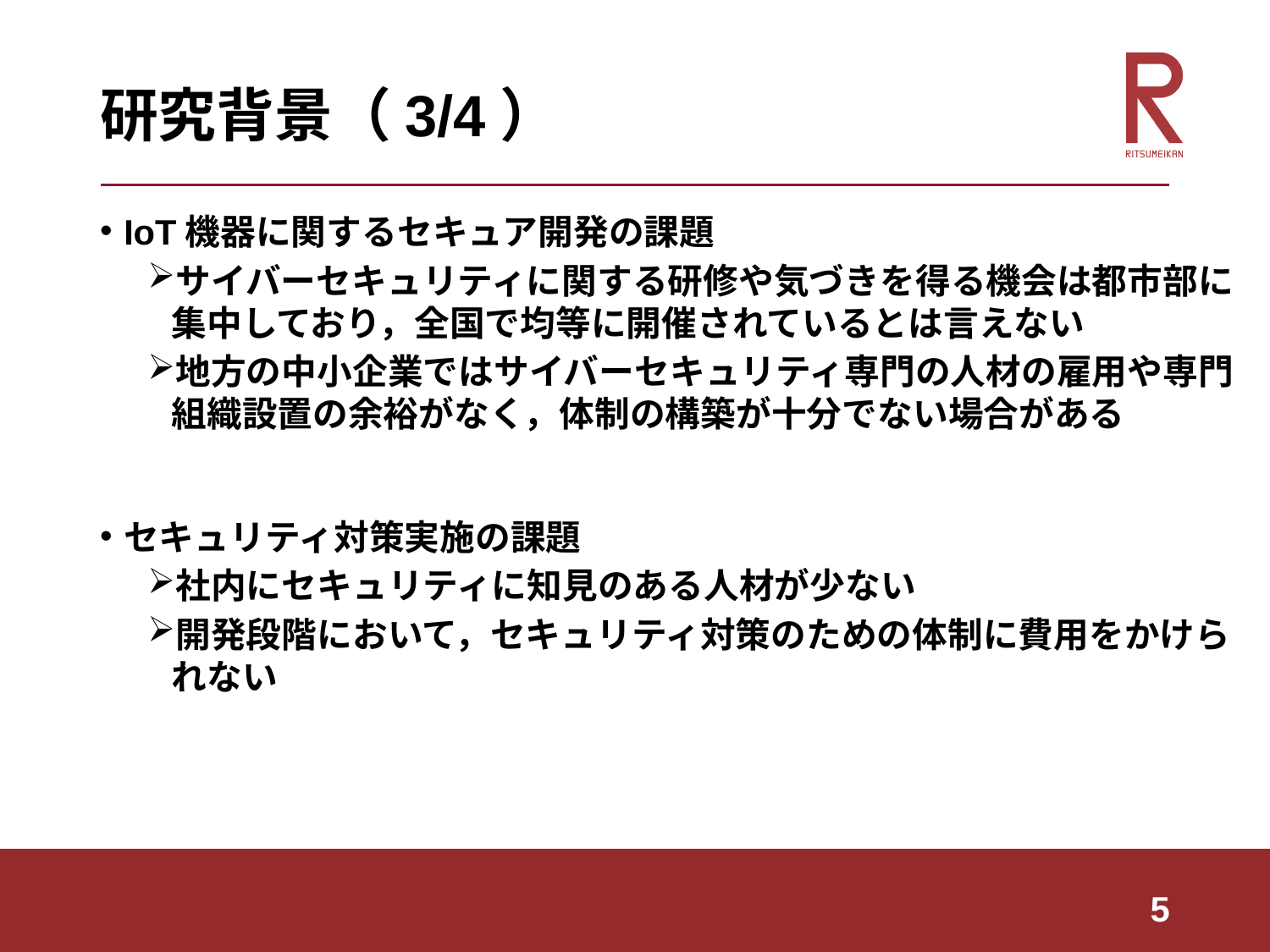

# 研究背景（3/4）
IoT機器に関するセキュア開発の課題
サイバーセキュリティに関する研修や気づきを得る機会は都市部に集中しており，全国で均等に開催されているとは言えない
地方の中小企業ではサイバーセキュリティ専門の人材の雇用や専門組織設置の余裕がなく，体制の構築が十分でない場合がある

セキュリティ対策実施の課題
社内にセキュリティに知見のある人材が少ない
開発段階において，セキュリティ対策のための体制に費用をかけられない

5